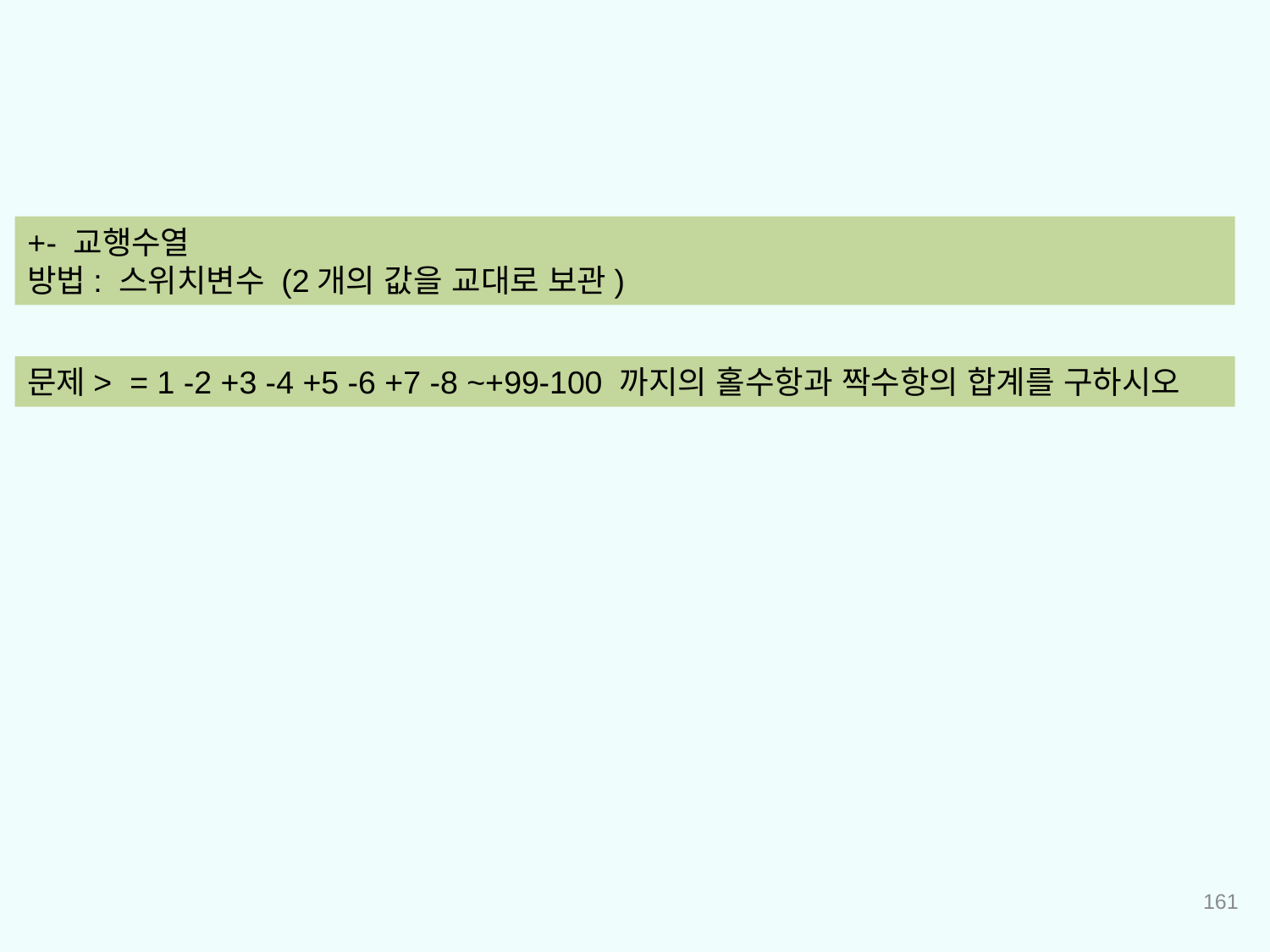

+- 교행수열
방법: 스위치변수 (2개의 값을 교대로 보관)
문제>  = 1 -2 +3 -4 +5 -6 +7 -8 ~+99-100 까지의 홀수항과 짝수항의 합계를 구하시오
161